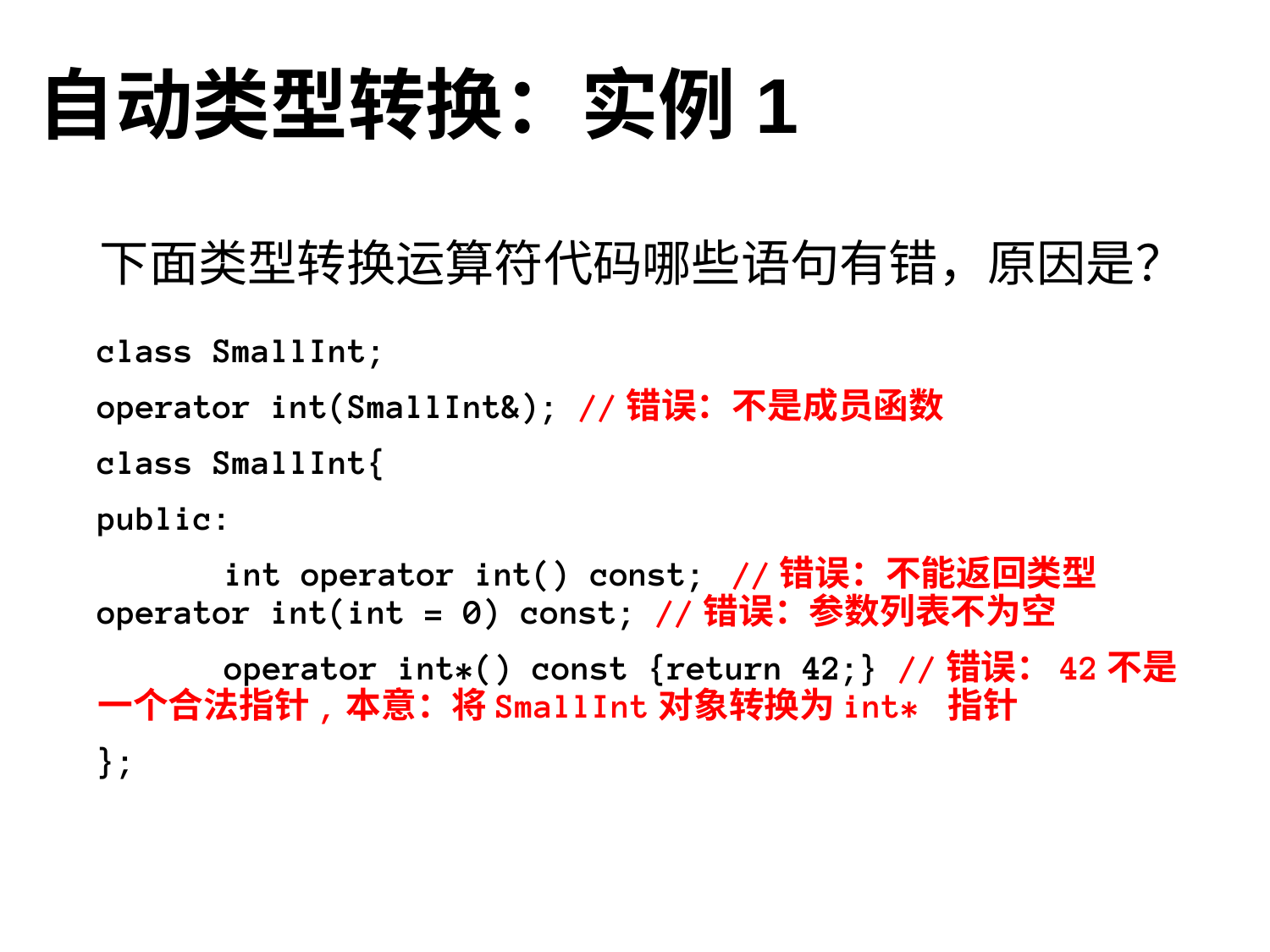

# 自动类型转换：实例1
下面类型转换运算符代码哪些语句有错，原因是？
class SmallInt;
operator int(SmallInt&); //错误：不是成员函数
class SmallInt{
public:
	int operator int() const;	//错误：不能返回类型	operator int(int = 0) const; //错误：参数列表不为空
	operator int*() const {return 42;} //错误：42不是一个合法指针,本意：将SmallInt对象转换为int* 指针
};
55